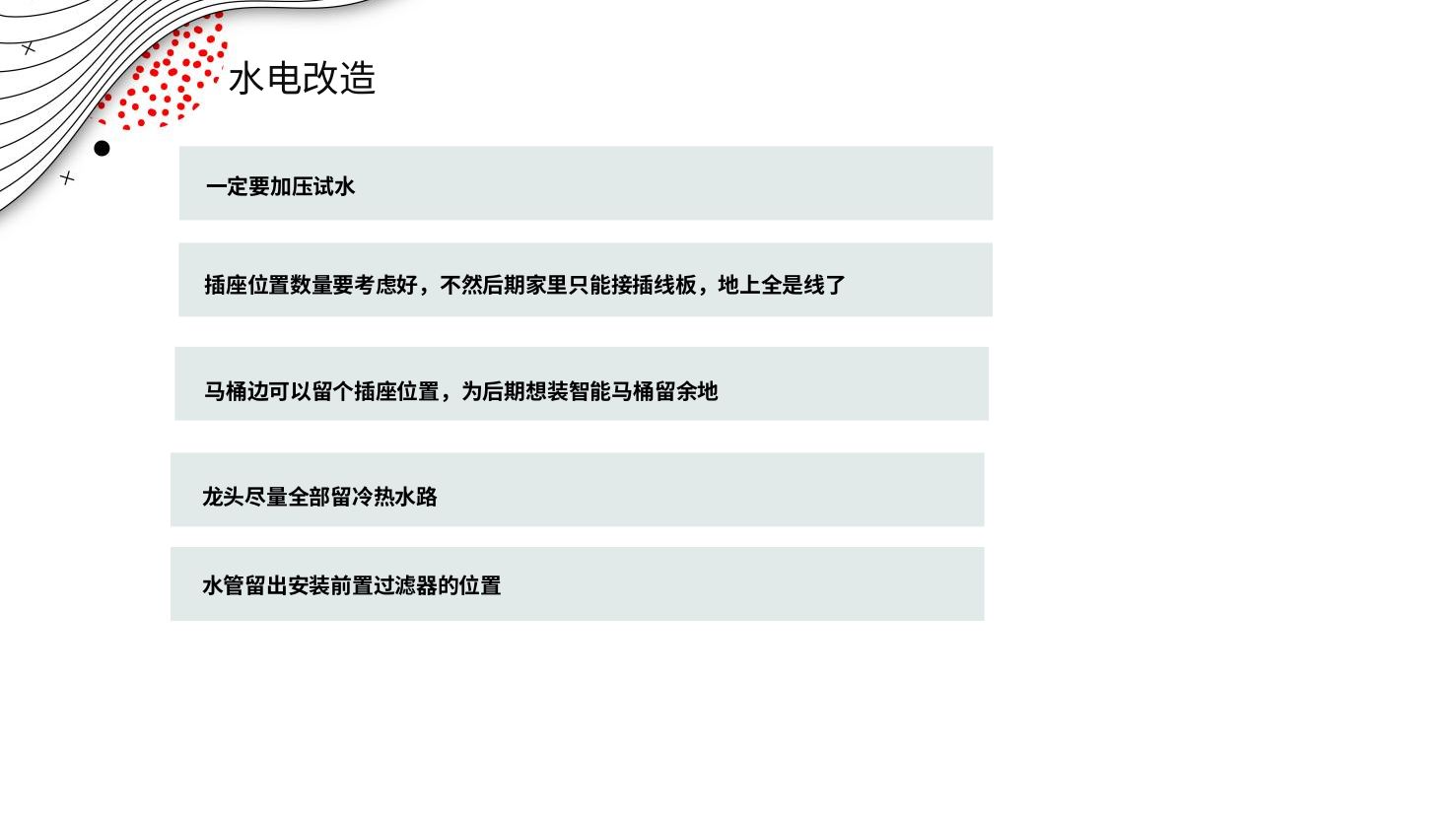

水电改造

一定要加压试水

插座位置数量要考虑好，不然后期家里只能接插线板，地上全是线了

马桶边可以留个插座位置，为后期想装智能马桶留余地

龙头尽量全部留冷热水路

水管留出安装前置过滤器的位置